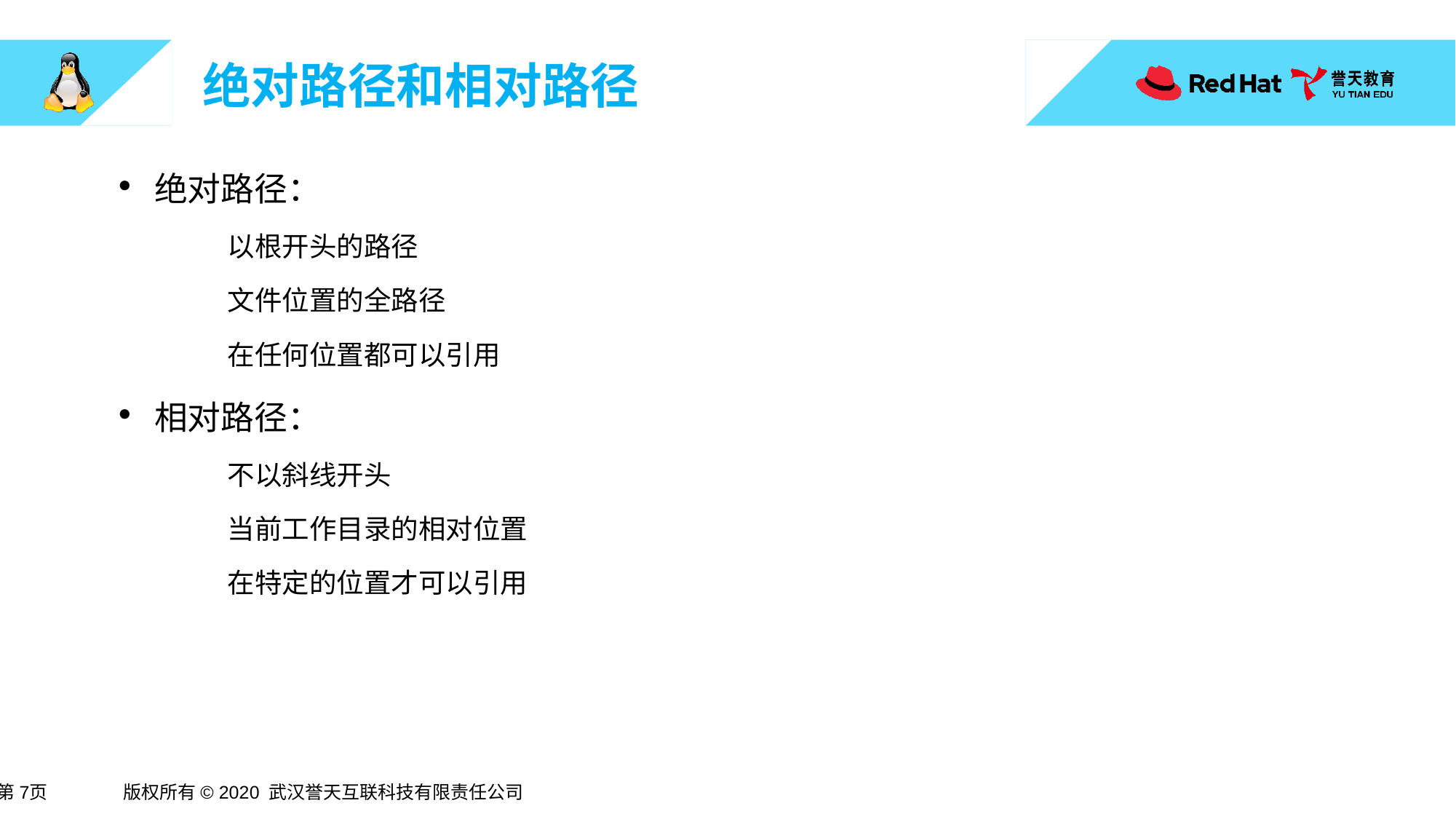

# 绝对路径和相对路径
绝对路径：
	以根开头的路径
	文件位置的全路径
	在任何位置都可以引用
相对路径：
	不以斜线开头
	当前工作目录的相对位置
	在特定的位置才可以引用
7